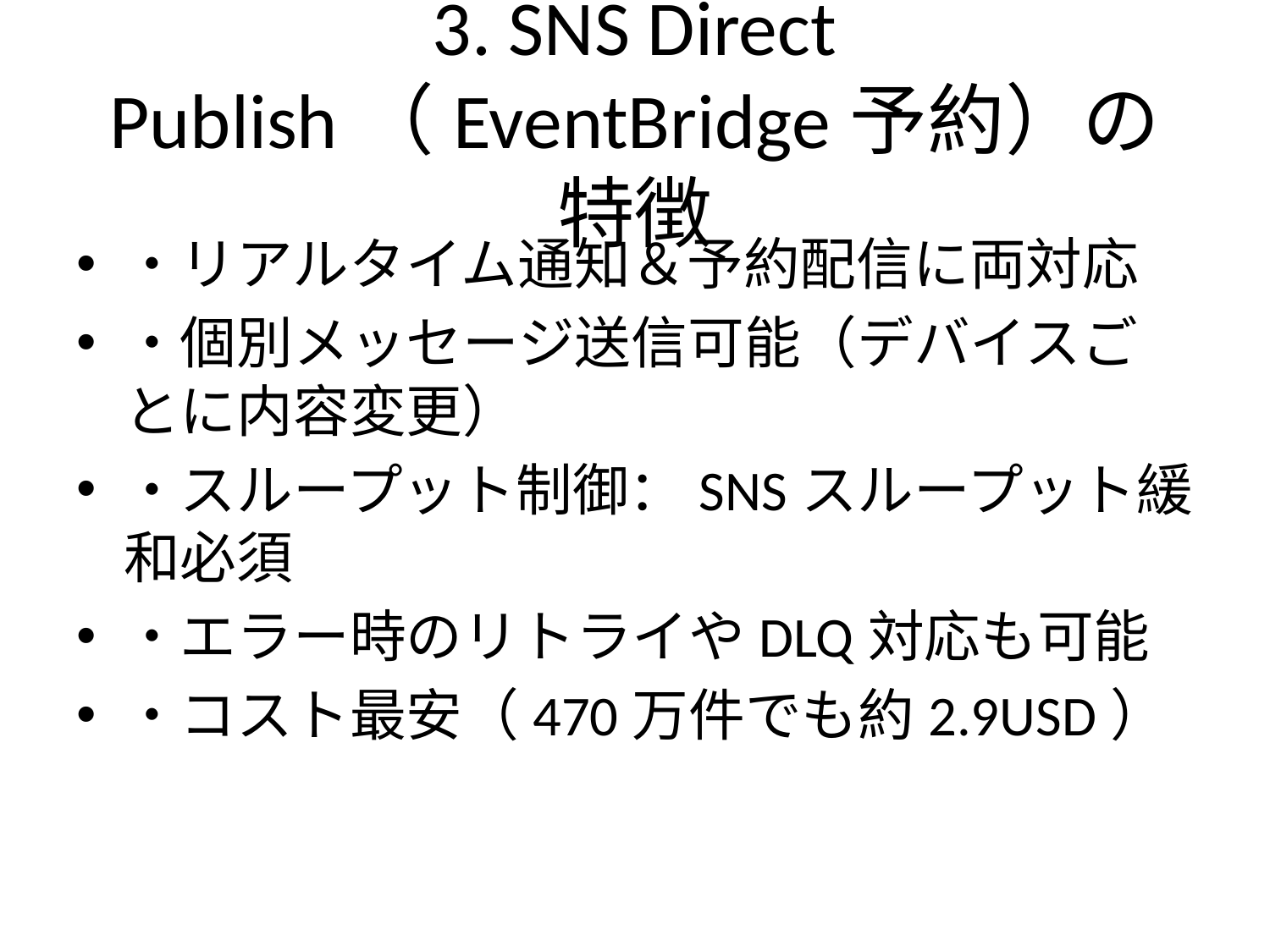

# 3. SNS Direct Publish（EventBridge予約）の特徴
・リアルタイム通知＆予約配信に両対応
・個別メッセージ送信可能（デバイスごとに内容変更）
・スループット制御：SNSスループット緩和必須
・エラー時のリトライやDLQ対応も可能
・コスト最安（470万件でも約2.9USD）